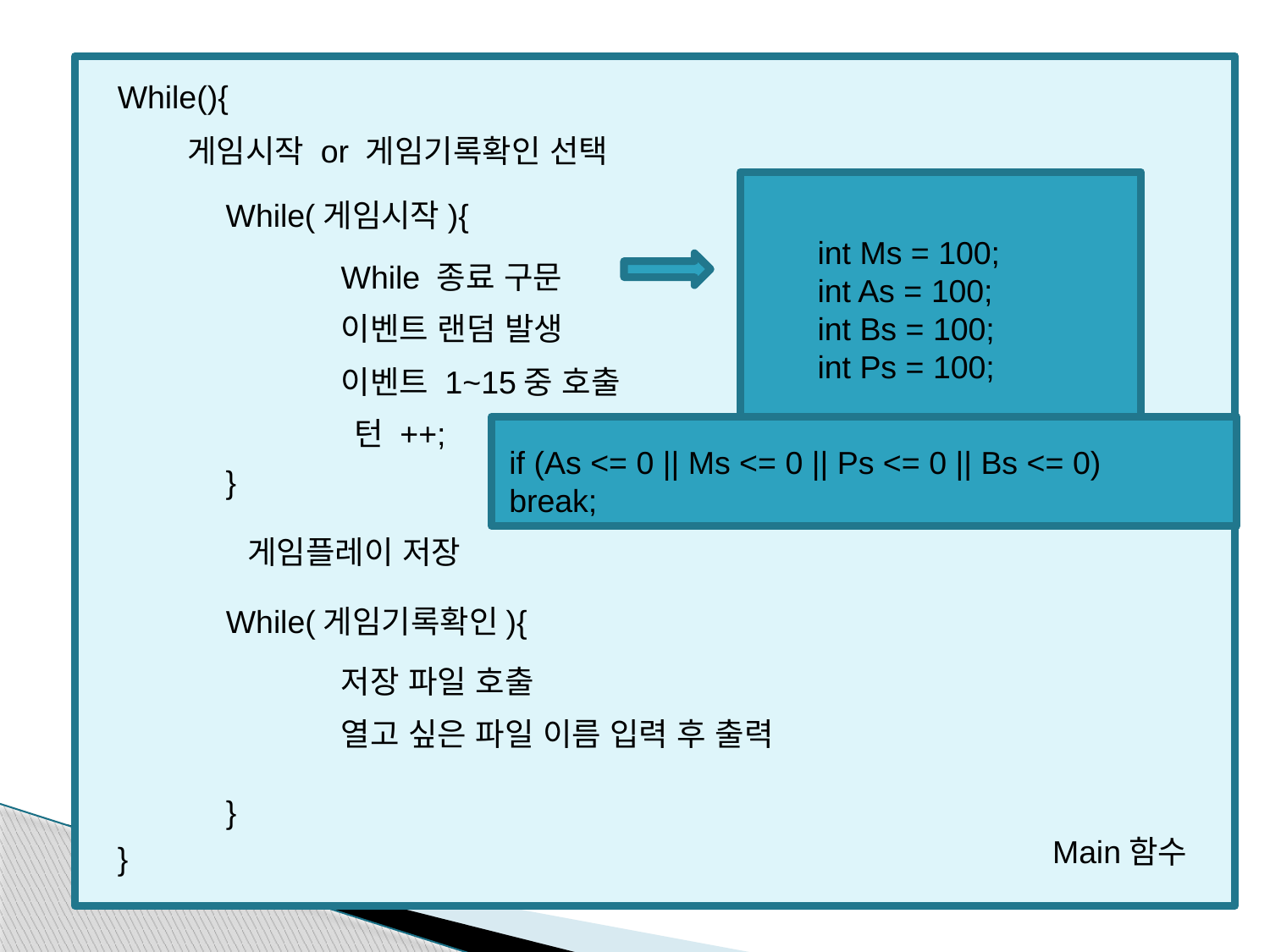

While(){
}
게임시작 or 게임기록확인 선택

int Ms = 100;
int As = 100;
int Bs = 100;
int Ps = 100;

if (As <= 0 || Ms <= 0 || Ps <= 0 || Bs <= 0)
break;
While(게임시작){

}
While 종료 구문
이벤트 랜덤 발생
이벤트 1~15중 호출
턴 ++;
게임플레이 저장
While(게임기록확인){

}
저장 파일 호출
열고 싶은 파일 이름 입력 후 출력
Main함수